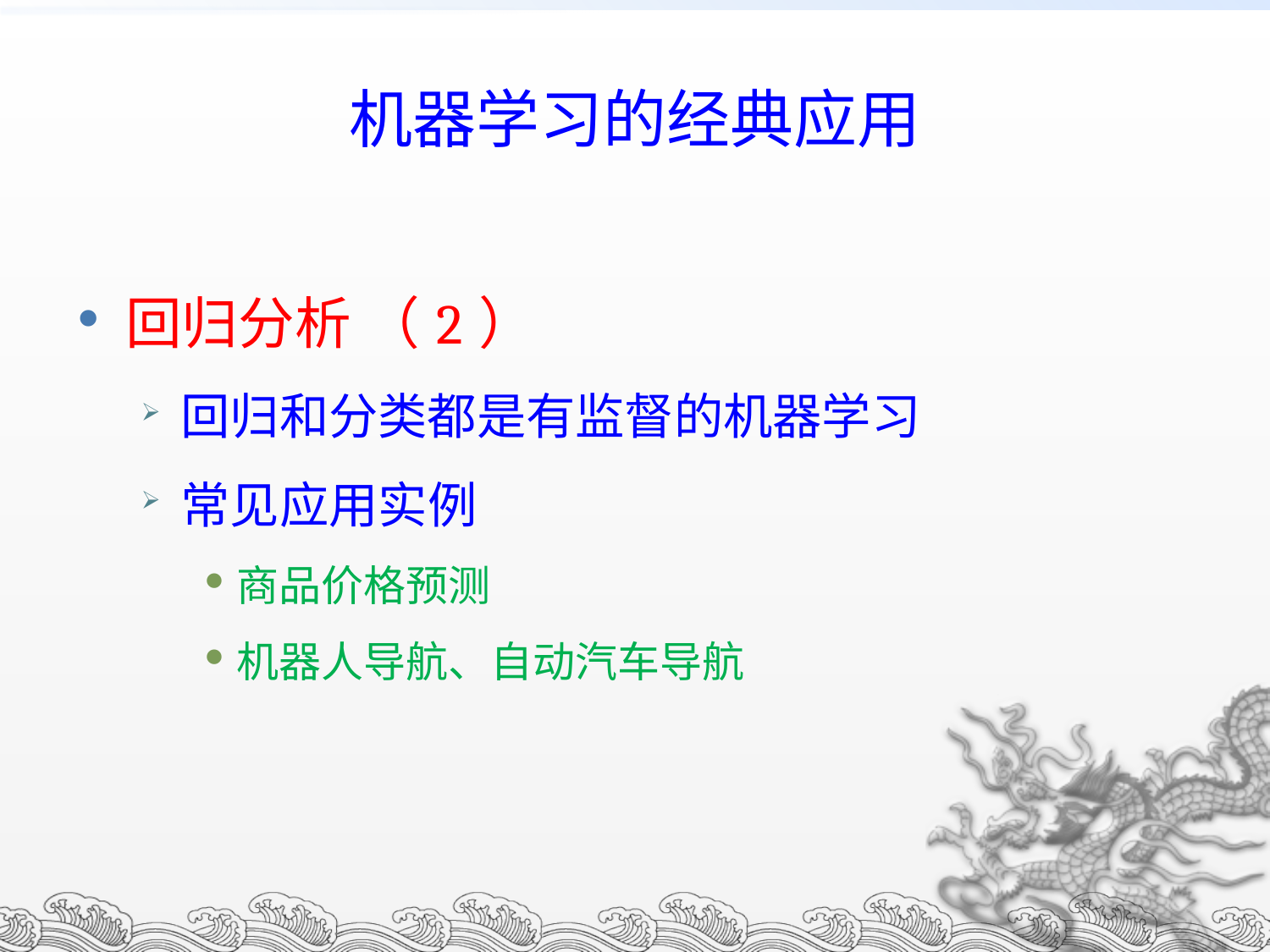

# 机器学习的经典应用
回归分析 （2）
回归和分类都是有监督的机器学习
常见应用实例
商品价格预测
机器人导航、自动汽车导航